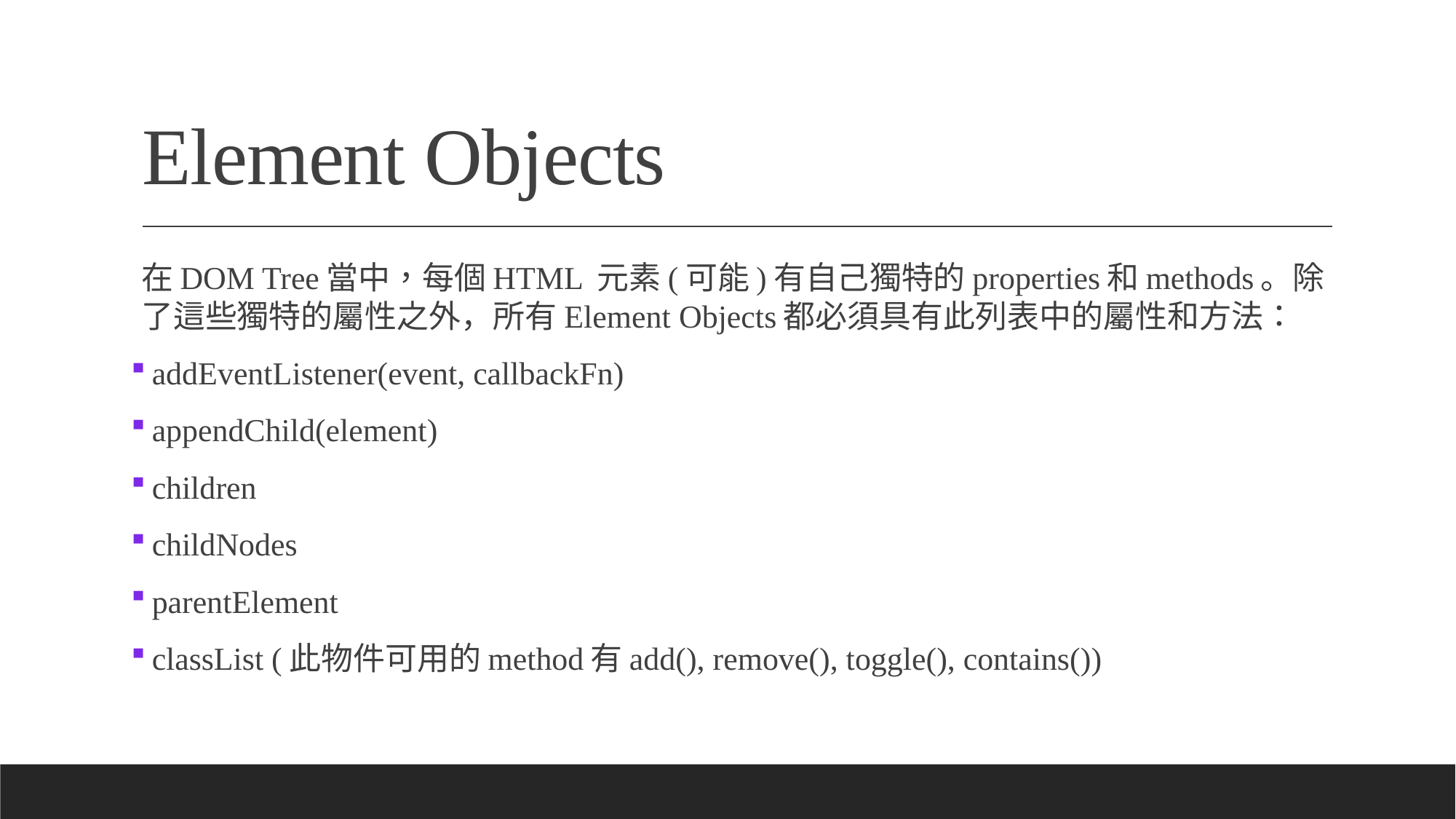

# Element Objects
在DOM Tree當中，每個HTML 元素(可能)有自己獨特的properties和methods。除了這些獨特的屬性之外，所有Element Objects都必須具有此列表中的屬性和方法：
 addEventListener(event, callbackFn)
 appendChild(element)
 children
 childNodes
 parentElement
 classList (此物件可用的method有add(), remove(), toggle(), contains())